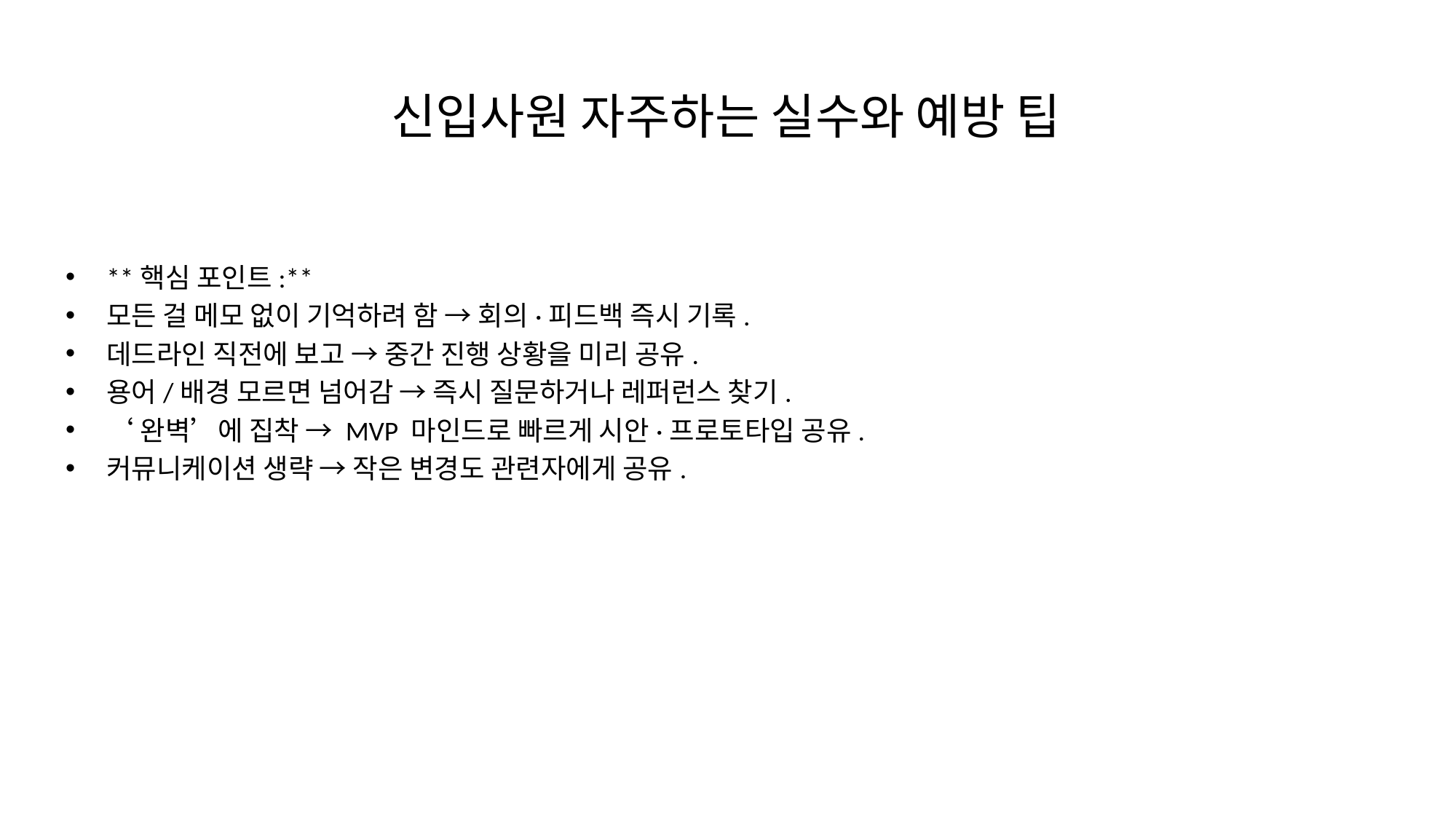

# 신입사원 자주하는 실수와 예방 팁

**핵심 포인트:**
모든 걸 메모 없이 기억하려 함 → 회의·피드백 즉시 기록.
데드라인 직전에 보고 → 중간 진행 상황을 미리 공유.
용어/배경 모르면 넘어감 → 즉시 질문하거나 레퍼런스 찾기.
‘완벽’에 집착 → MVP 마인드로 빠르게 시안·프로토타입 공유.
커뮤니케이션 생략 → 작은 변경도 관련자에게 공유.